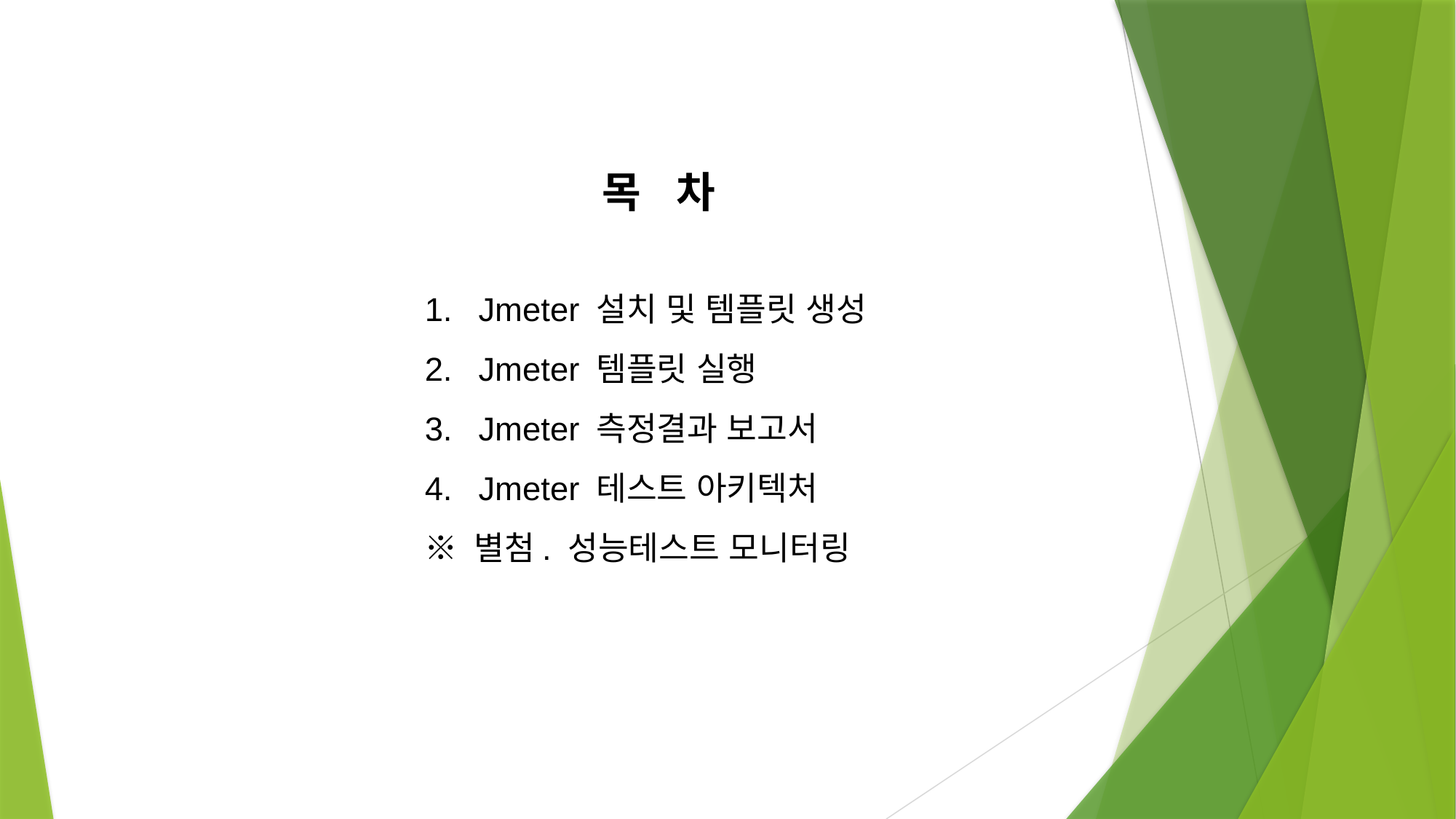

# 목   차
Jmeter 설치 및 템플릿 생성
Jmeter 템플릿 실행
Jmeter 측정결과 보고서
Jmeter 테스트 아키텍처
※ 별첨. 성능테스트 모니터링